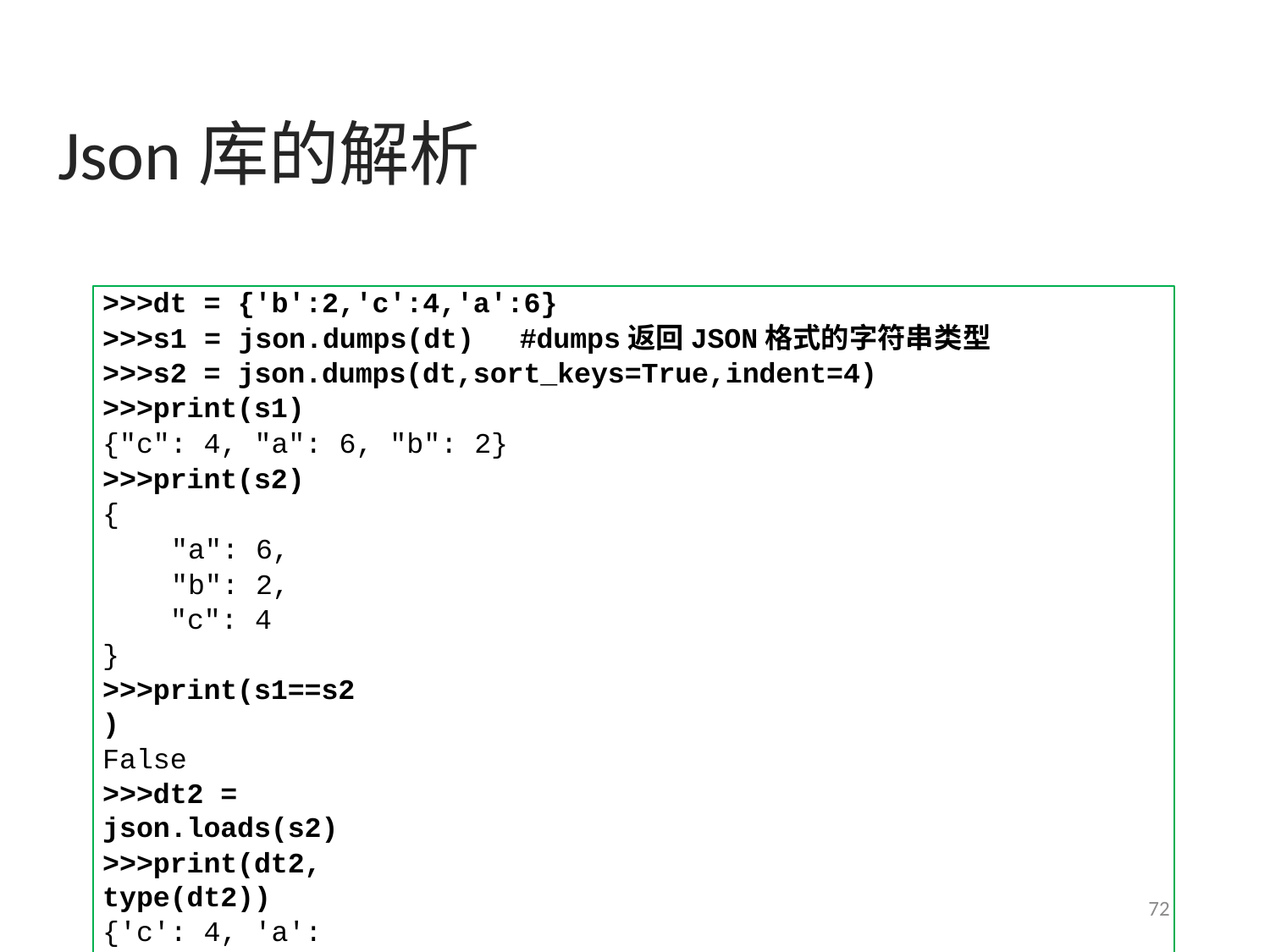

# Json库的解析

>>>dt = {'b':2,'c':4,'a':6}
>>>s1 = json.dumps(dt)	#dumps返回JSON格式的字符串类型
>>>s2 = json.dumps(dt,sort_keys=True,indent=4)
>>>print(s1)
{"c": 4, "a": 6, "b": 2}
>>>print(s2)
{
"a": 6,
"b": 2,
"c": 4
}
>>>print(s1==s2)
False
>>>dt2 = json.loads(s2)
>>>print(dt2, type(dt2))
{'c': 4, 'a': 6, 'b': 2} <class 'dict'>
72